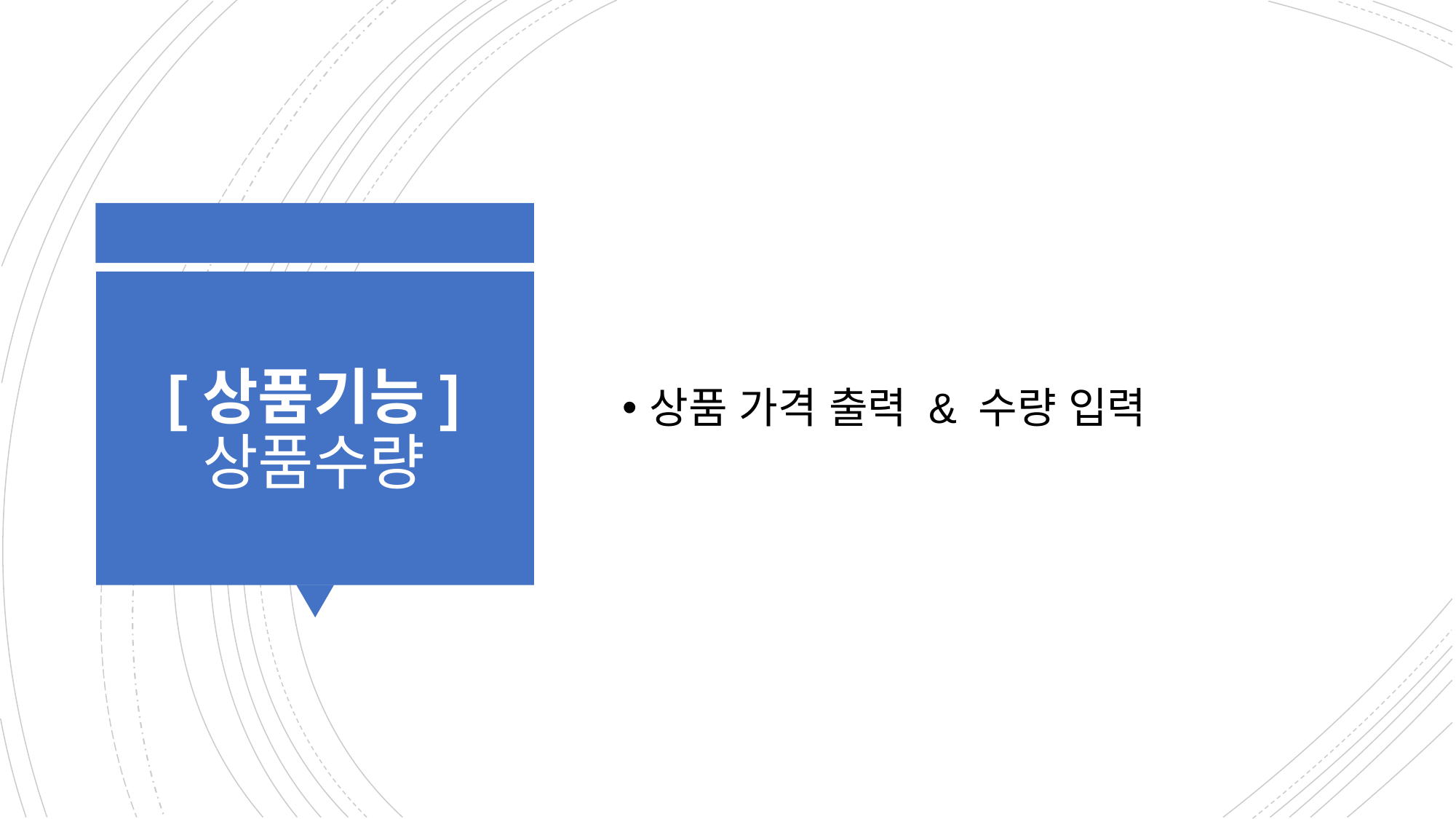

상품 가격 출력 & 수량 입력

# [상품기능] 상품수량